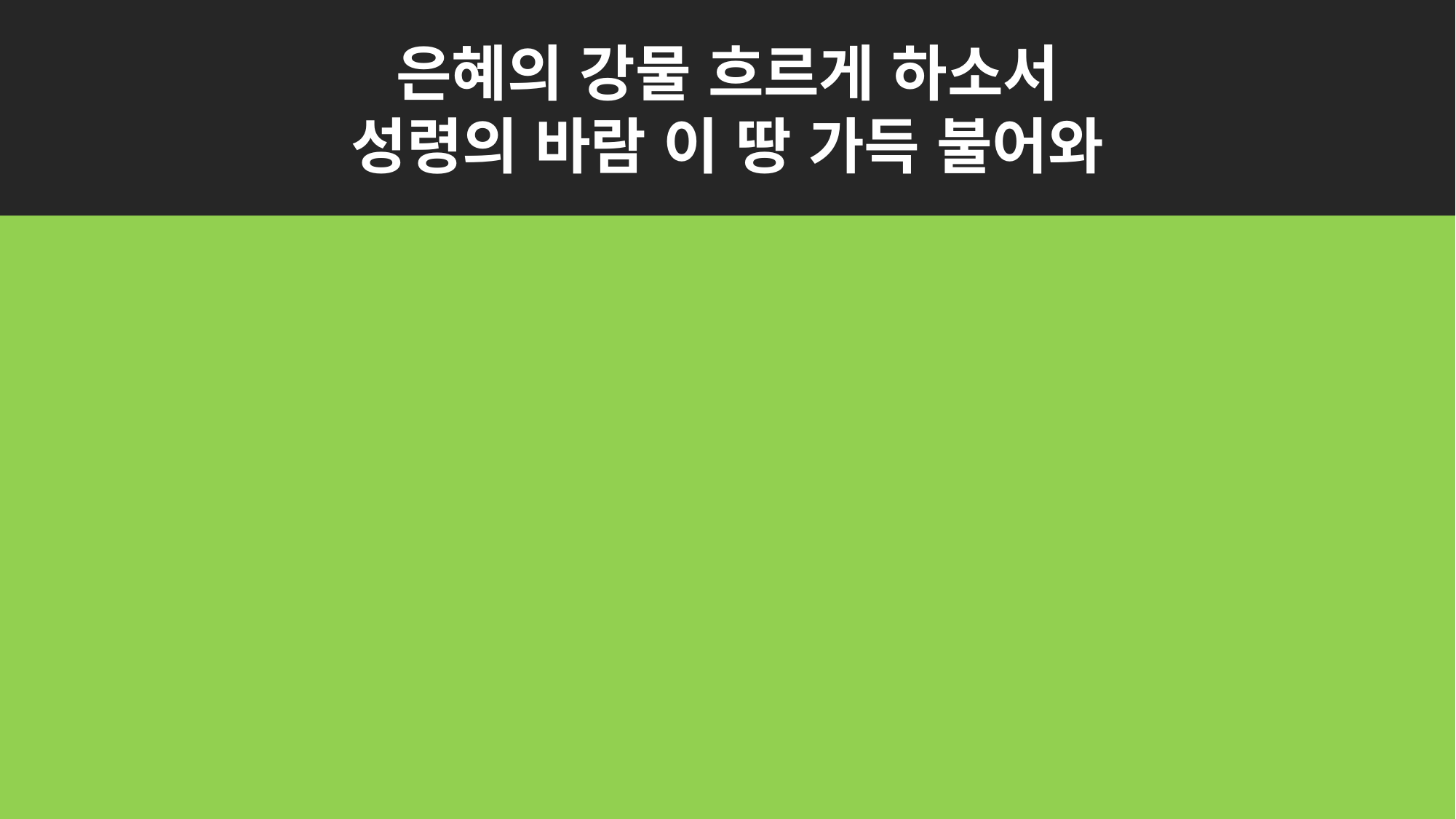

은혜의 강물 흐르게 하소서
성령의 바람 이 땅 가득 불어와